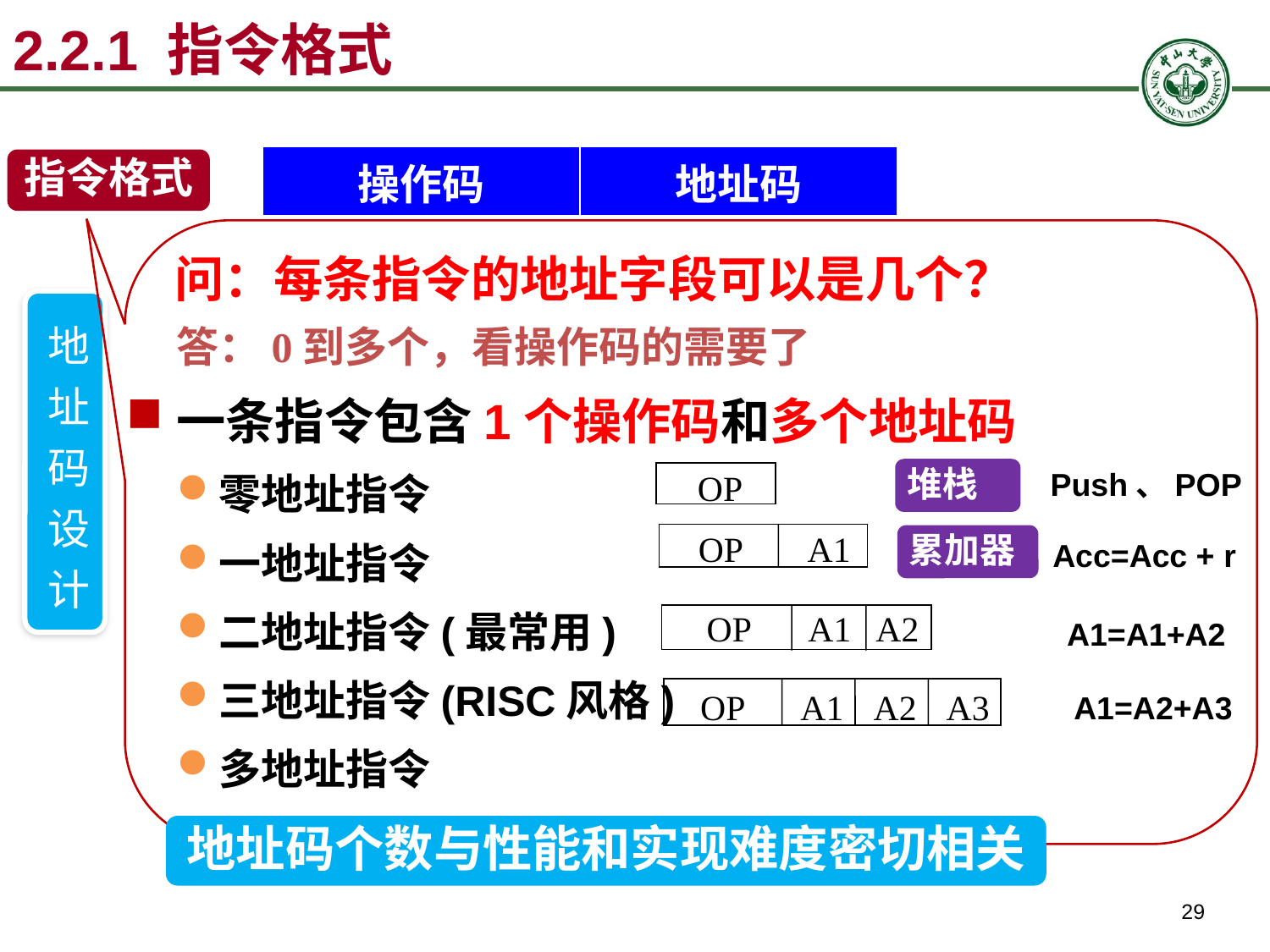

2.2.1 指令格式
| 操作码 | 地址码 |
| --- | --- |
指令格式

问：每条指令的地址字段可以是几个？
地址码设计
答：0到多个，看操作码的需要了
一条指令包含1个操作码和多个地址码
零地址指令
一地址指令
二地址指令(最常用)
三地址指令(RISC风格)
多地址指令
Push、POP
OP

堆栈
Acc=Acc + r
OP
A1

累加器
A1=A1+A2

OP
A1
A2
A1=A2+A3
OP
A1
A2
A3

地址码个数与性能和实现难度密切相关